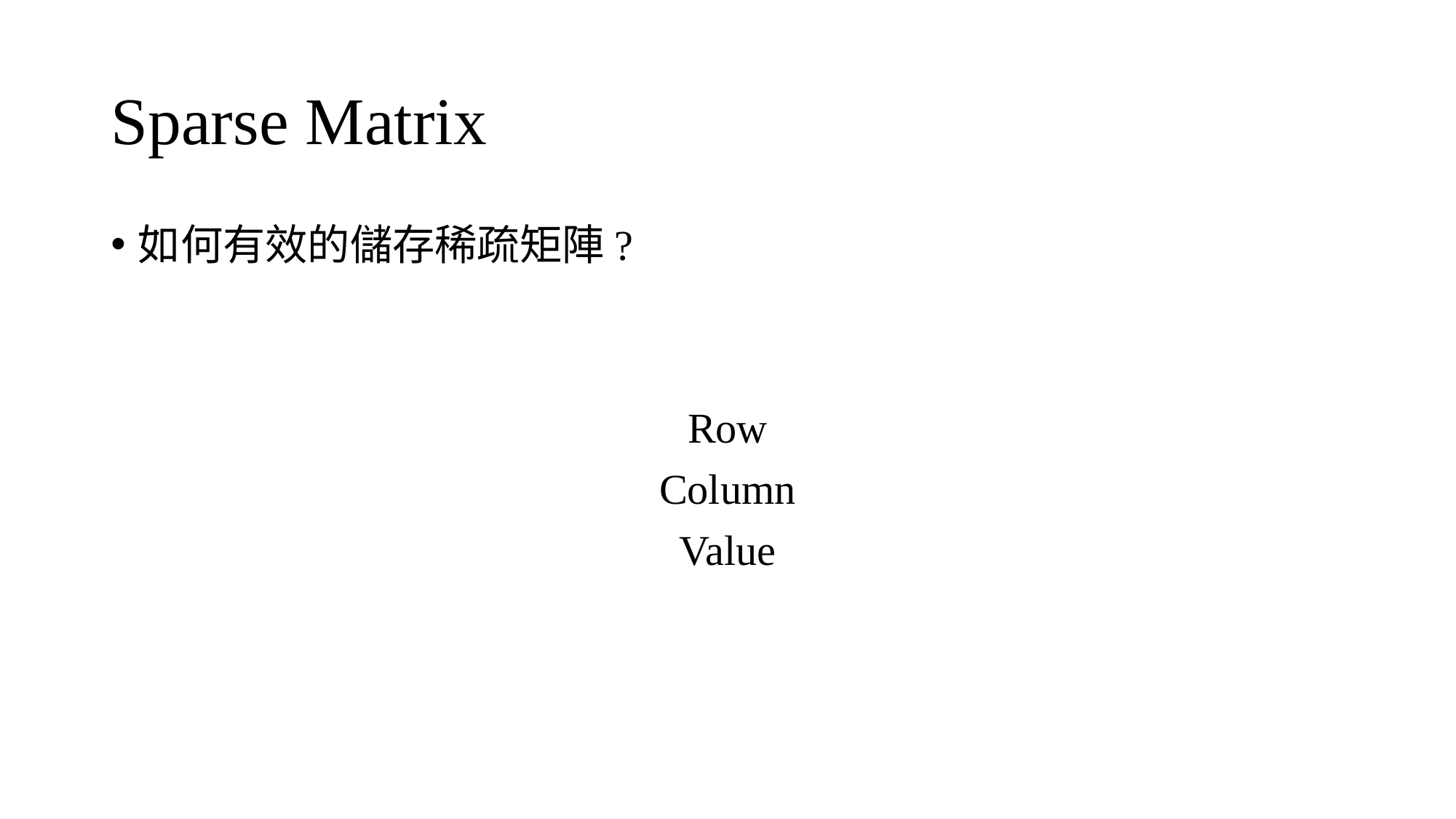

# Sparse Matrix
如何有效的儲存稀疏矩陣?

Row
Column
Value